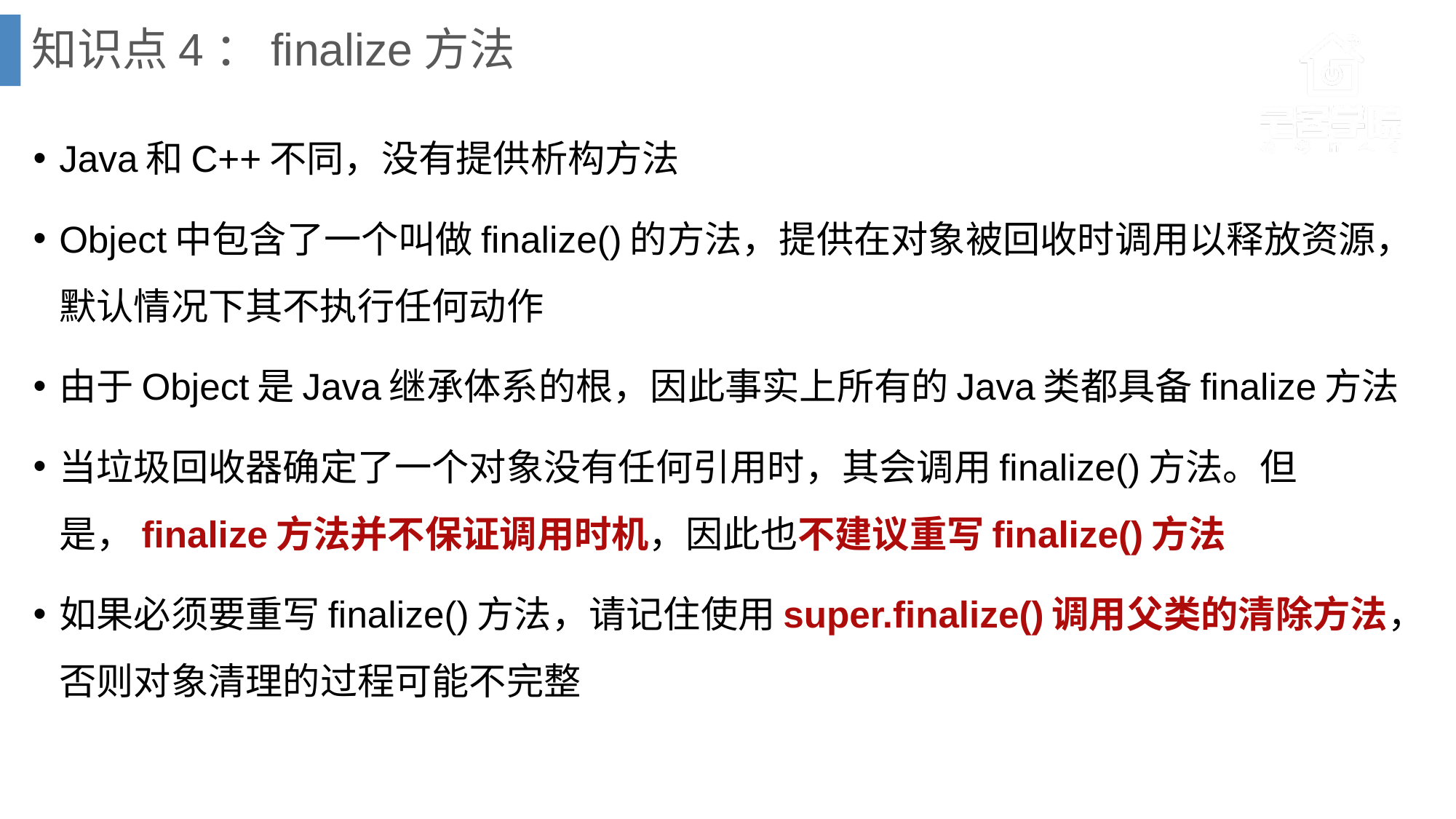

# 知识点4：finalize方法
Java和C++不同，没有提供析构方法
Object中包含了一个叫做finalize()的方法，提供在对象被回收时调用以释放资源，默认情况下其不执行任何动作
由于Object是Java继承体系的根，因此事实上所有的Java类都具备finalize方法
当垃圾回收器确定了一个对象没有任何引用时，其会调用finalize()方法。但是，finalize方法并不保证调用时机，因此也不建议重写finalize()方法
如果必须要重写finalize()方法，请记住使用super.finalize()调用父类的清除方法，否则对象清理的过程可能不完整